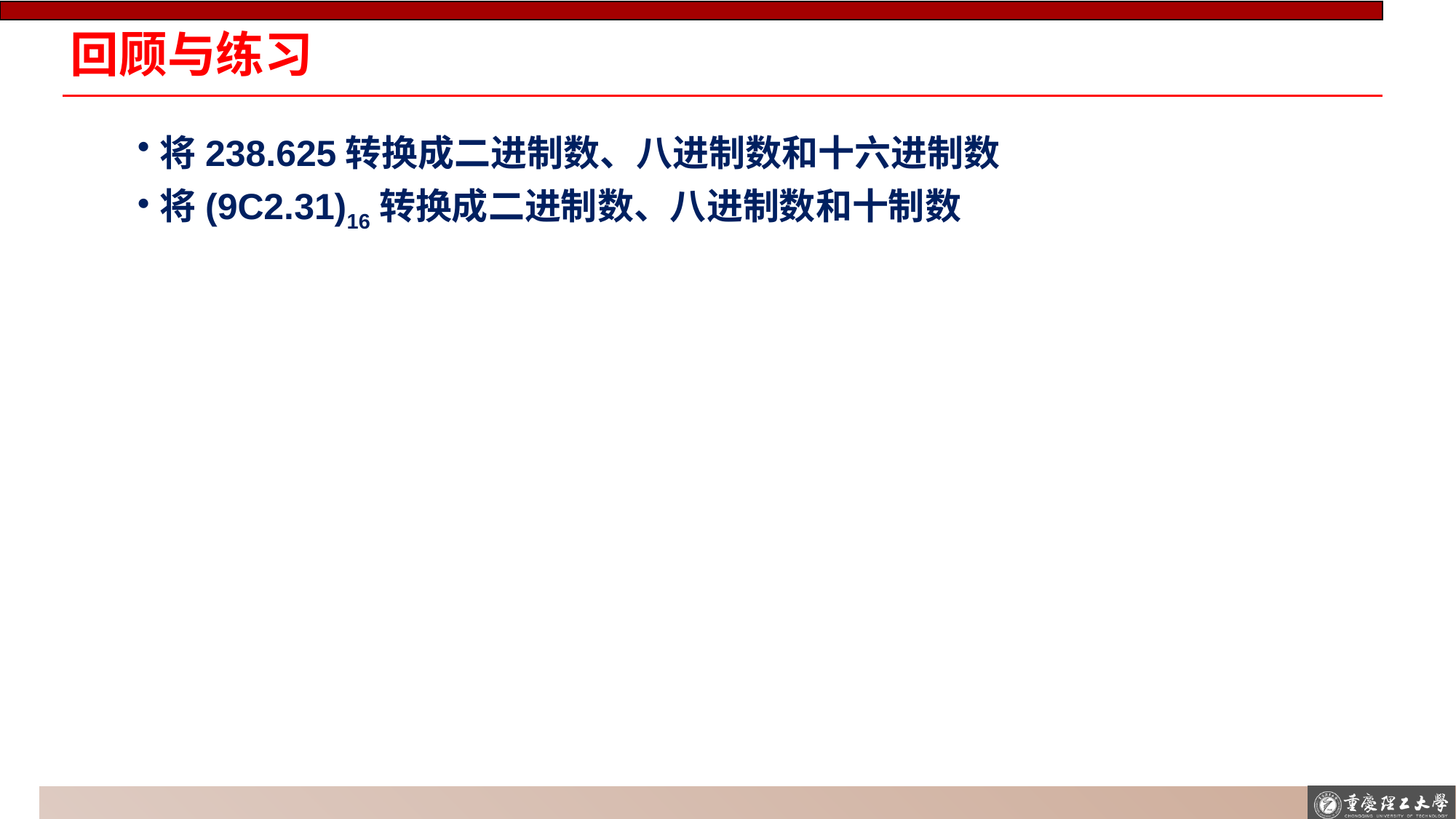

# 回顾与练习
将238.625转换成二进制数、八进制数和十六进制数
将(9C2.31)16转换成二进制数、八进制数和十制数